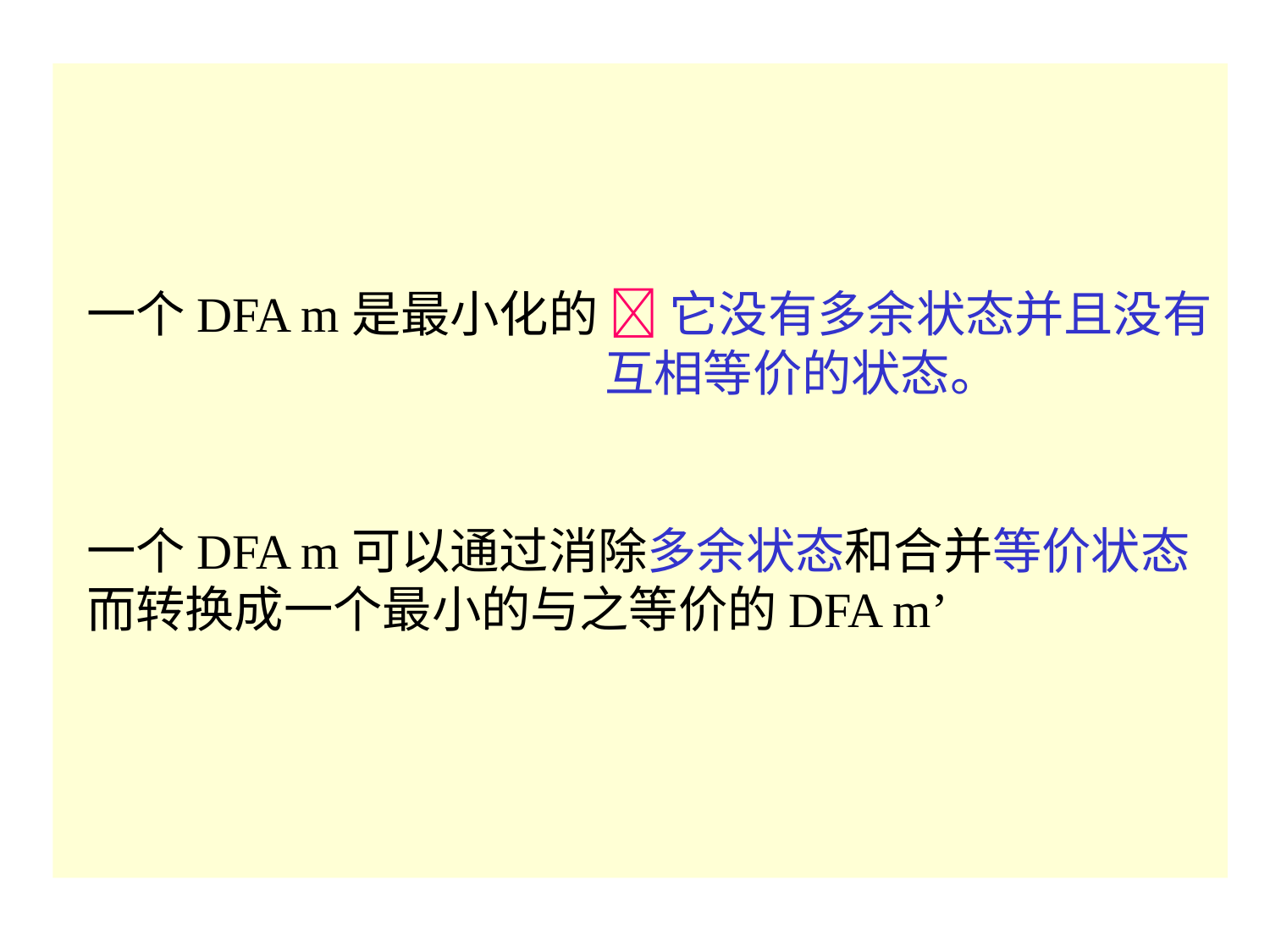

一个DFA m是最小化的 ⇔ 它没有多余状态并且没有
                                              互相等价的状态。

一个DFA m可以通过消除多余状态和合并等价状态
而转换成一个最小的与之等价的DFA m’